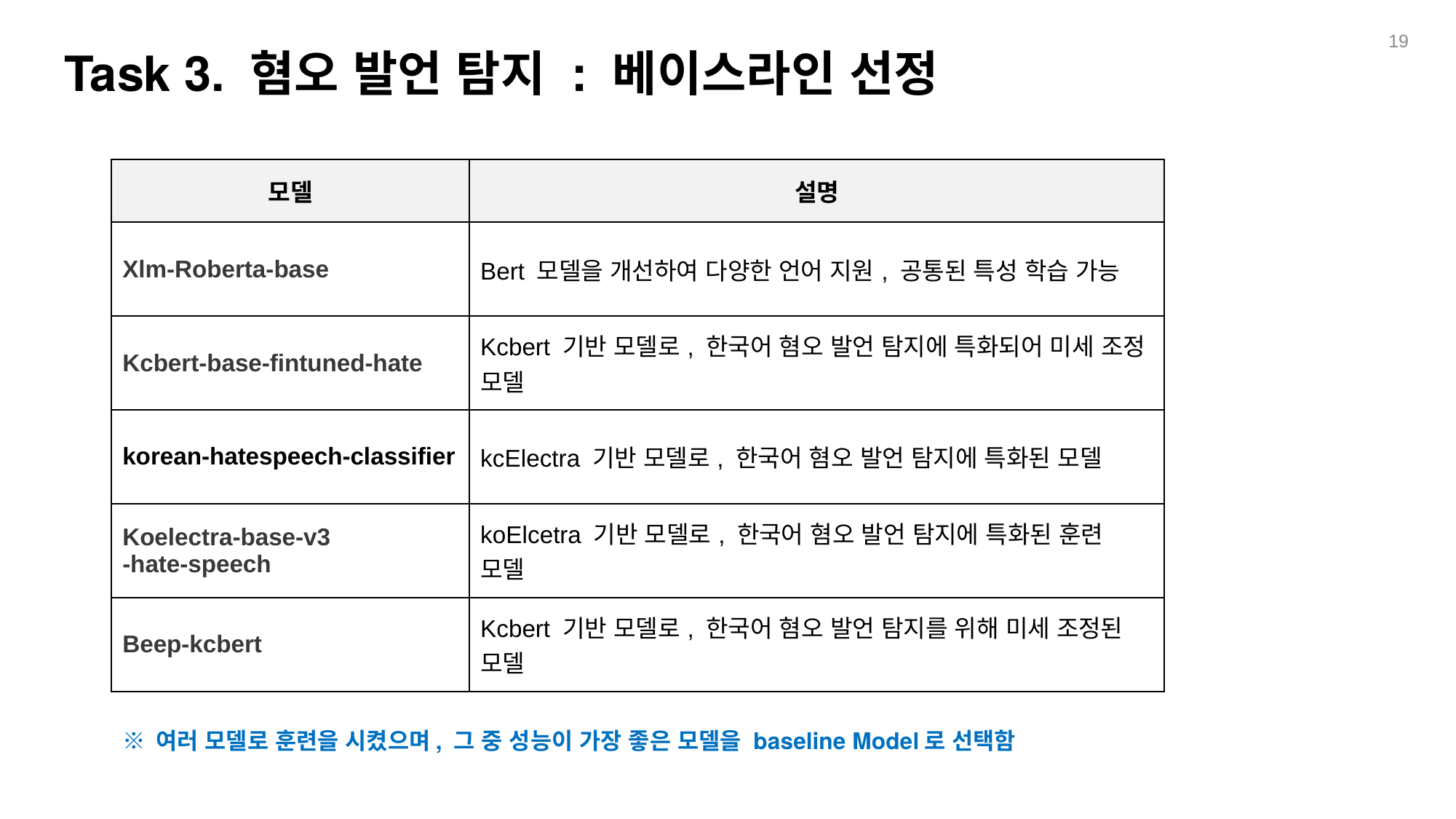

19
Task 3. 혐오 발언 탐지 : 베이스라인 선정
| 모델 | 설명 |
| --- | --- |
| Xlm-Roberta-base | Bert 모델을 개선하여 다양한 언어 지원, 공통된 특성 학습 가능 |
| Kcbert-base-fintuned-hate | Kcbert 기반 모델로, 한국어 혐오 발언 탐지에 특화되어 미세 조정 모델 |
| korean-hatespeech-classifier | kcElectra 기반 모델로, 한국어 혐오 발언 탐지에 특화된 모델 |
| Koelectra-base-v3 -hate-speech | koElcetra 기반 모델로, 한국어 혐오 발언 탐지에 특화된 훈련 모델 |
| Beep-kcbert | Kcbert 기반 모델로, 한국어 혐오 발언 탐지를 위해 미세 조정된 모델 |
※ 여러 모델로 훈련을 시켰으며, 그 중 성능이 가장 좋은 모델을 baseline Model로 선택함